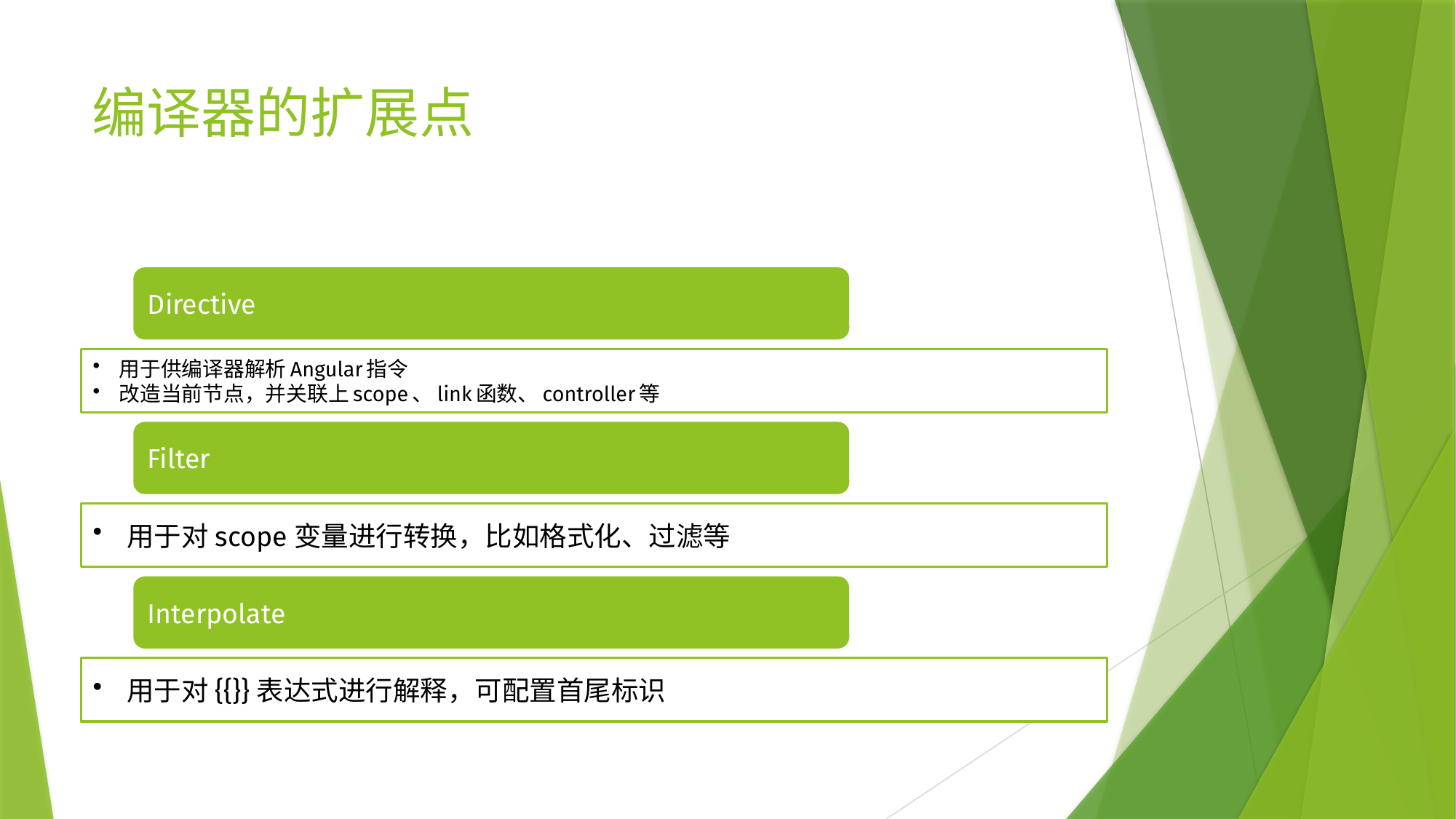

# 编译器的扩展点
Directive
Filter
Interpolate
用于供编译器解析Angular指令
改造当前节点，并关联上scope、link函数、controller等
用于对scope变量进行转换，比如格式化、过滤等
用于对{{}}表达式进行解释，可配置首尾标识